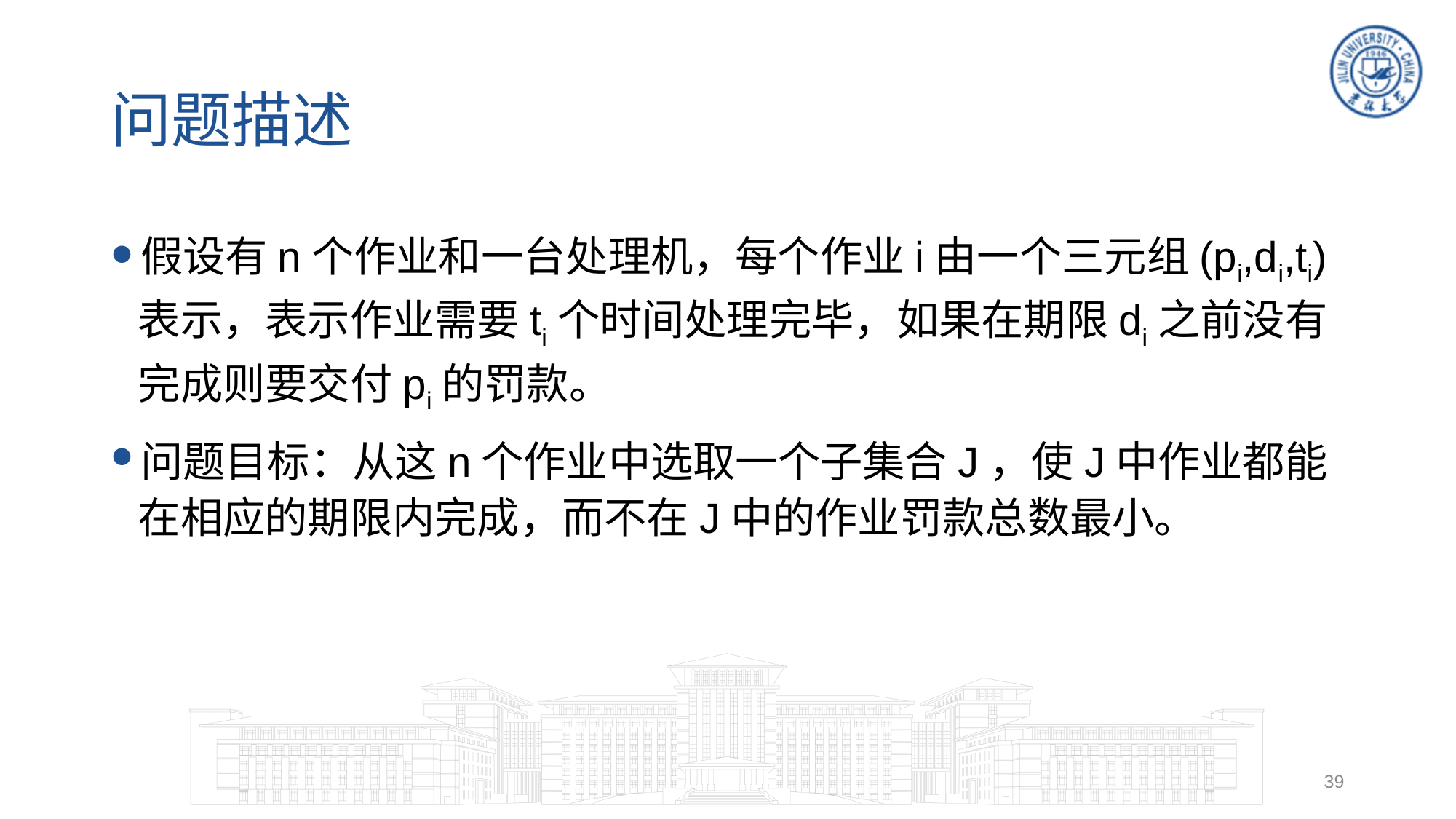

# 问题描述
假设有n个作业和一台处理机，每个作业i由一个三元组(pi,di,ti)表示，表示作业需要ti个时间处理完毕，如果在期限di之前没有完成则要交付pi的罚款。
问题目标：从这n个作业中选取一个子集合J，使J中作业都能在相应的期限内完成，而不在J中的作业罚款总数最小。

39